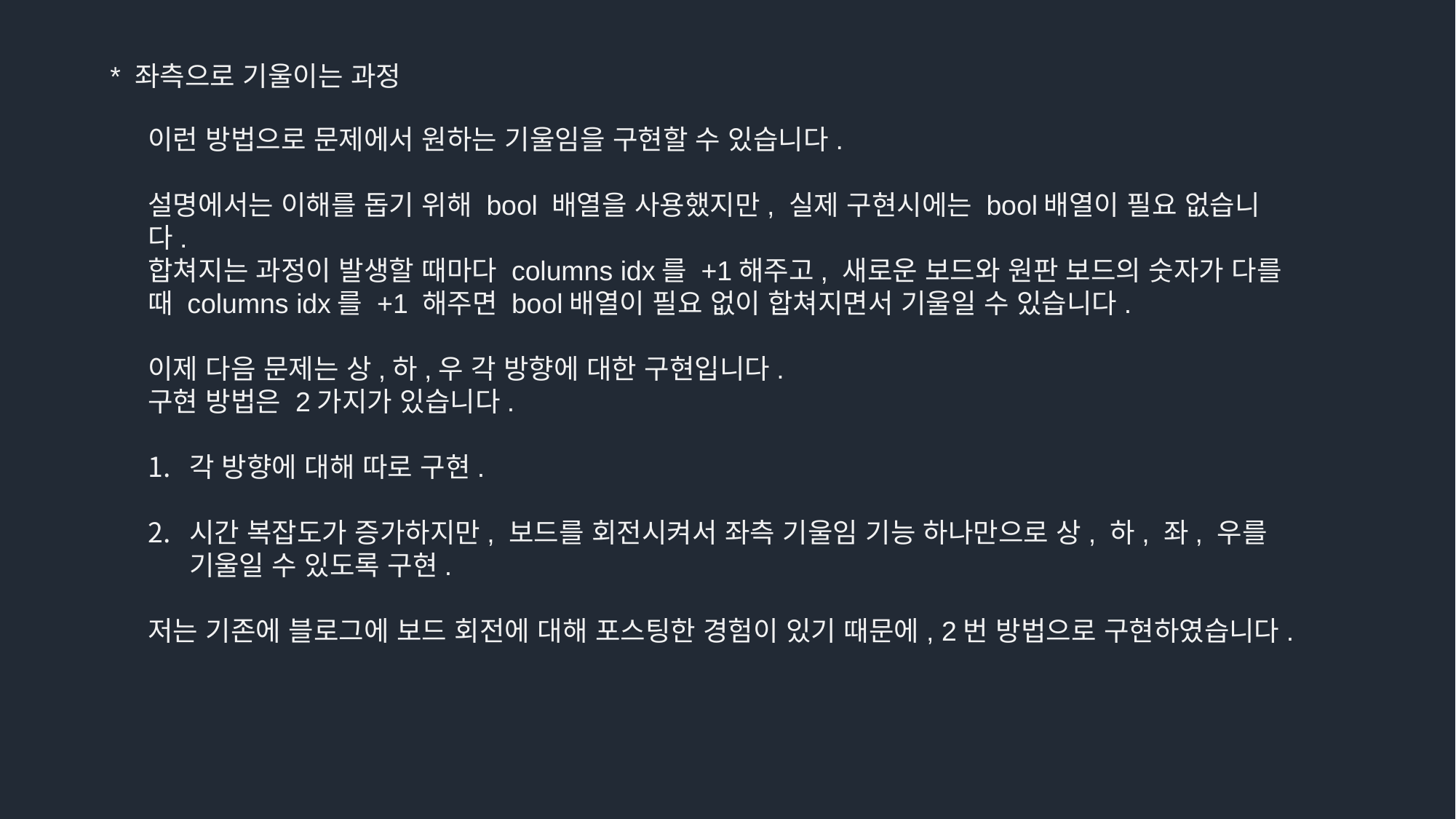

* 좌측으로 기울이는 과정
이런 방법으로 문제에서 원하는 기울임을 구현할 수 있습니다.

설명에서는 이해를 돕기 위해 bool 배열을 사용했지만, 실제 구현시에는 bool배열이 필요 없습니다.
합쳐지는 과정이 발생할 때마다 columns idx를 +1해주고, 새로운 보드와 원판 보드의 숫자가 다를 때 columns idx를 +1 해주면 bool배열이 필요 없이 합쳐지면서 기울일 수 있습니다.

이제 다음 문제는 상,하,우 각 방향에 대한 구현입니다.
구현 방법은 2가지가 있습니다.

각 방향에 대해 따로 구현.

시간 복잡도가 증가하지만, 보드를 회전시켜서 좌측 기울임 기능 하나만으로 상, 하, 좌, 우를 기울일 수 있도록 구현.

저는 기존에 블로그에 보드 회전에 대해 포스팅한 경험이 있기 때문에, 2번 방법으로 구현하였습니다.